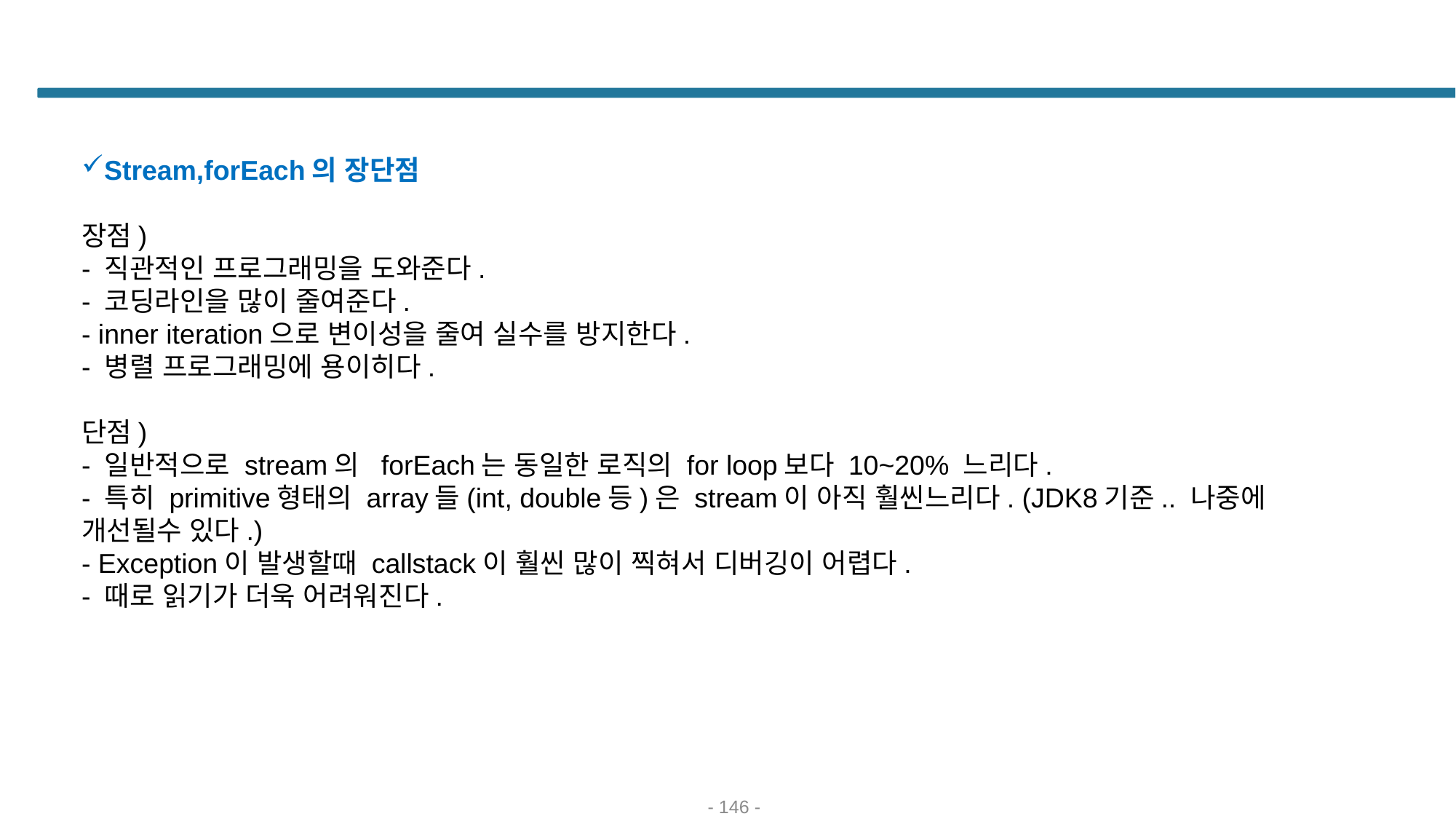

#
Stream,forEach의 장단점

장점)
- 직관적인 프로그래밍을 도와준다.
- 코딩라인을 많이 줄여준다.
- inner iteration으로 변이성을 줄여 실수를 방지한다.
- 병렬 프로그래밍에 용이히다.

단점)
- 일반적으로 stream의  forEach는 동일한 로직의 for loop보다 10~20% 느리다.
- 특히 primitive형태의 array들(int, double등)은 stream이 아직 훨씬느리다. (JDK8기준.. 나중에 개선될수 있다.)
- Exception이 발생할때 callstack이 훨씬 많이 찍혀서 디버깅이 어렵다.
- 때로 읽기가 더욱 어려워진다.
- 146 -